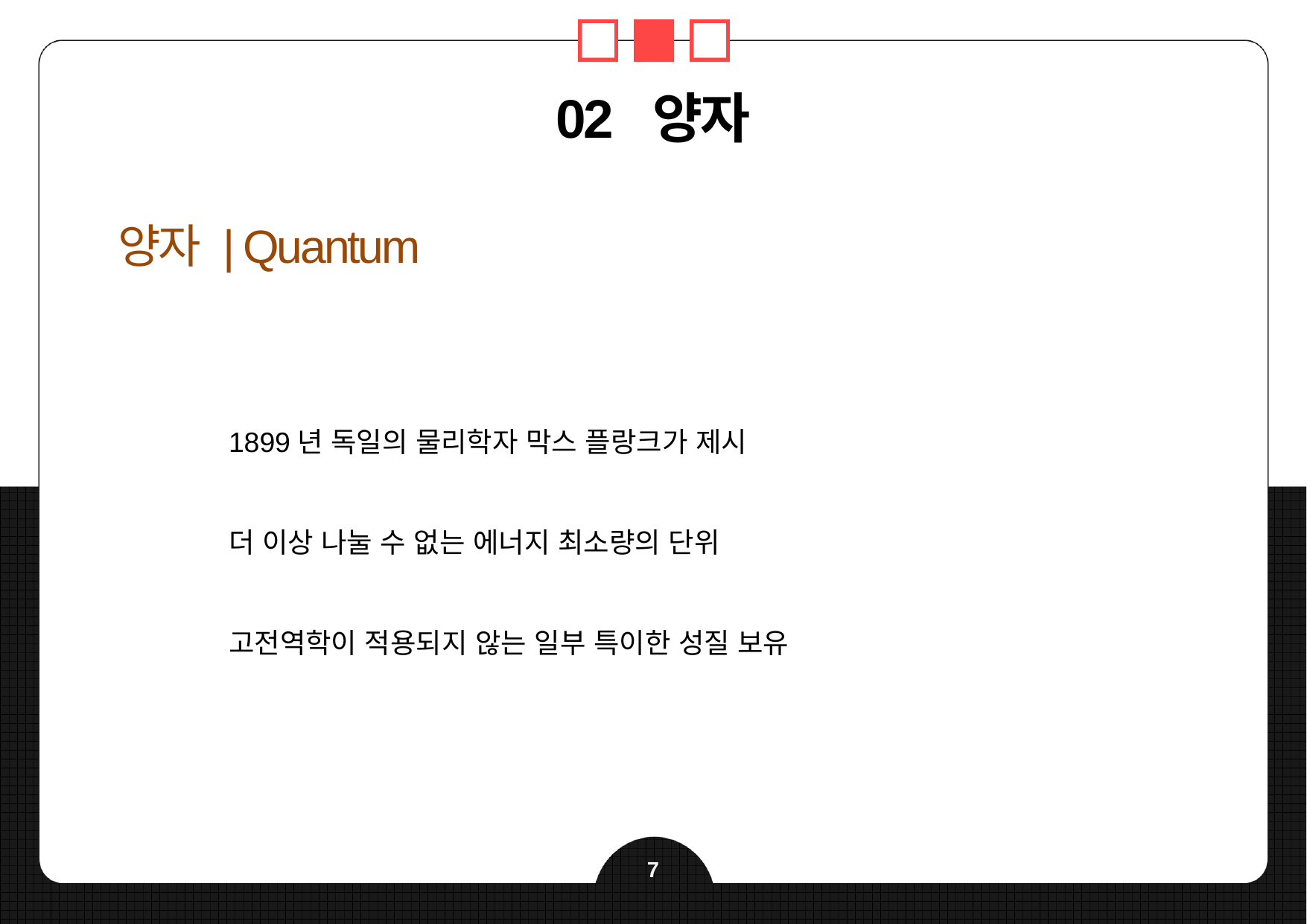

02  양자
양자 | Quantum
1899년 독일의 물리학자 막스 플랑크가 제시
더 이상 나눌 수 없는 에너지 최소량의 단위
고전역학이 적용되지 않는 일부 특이한 성질 보유
7